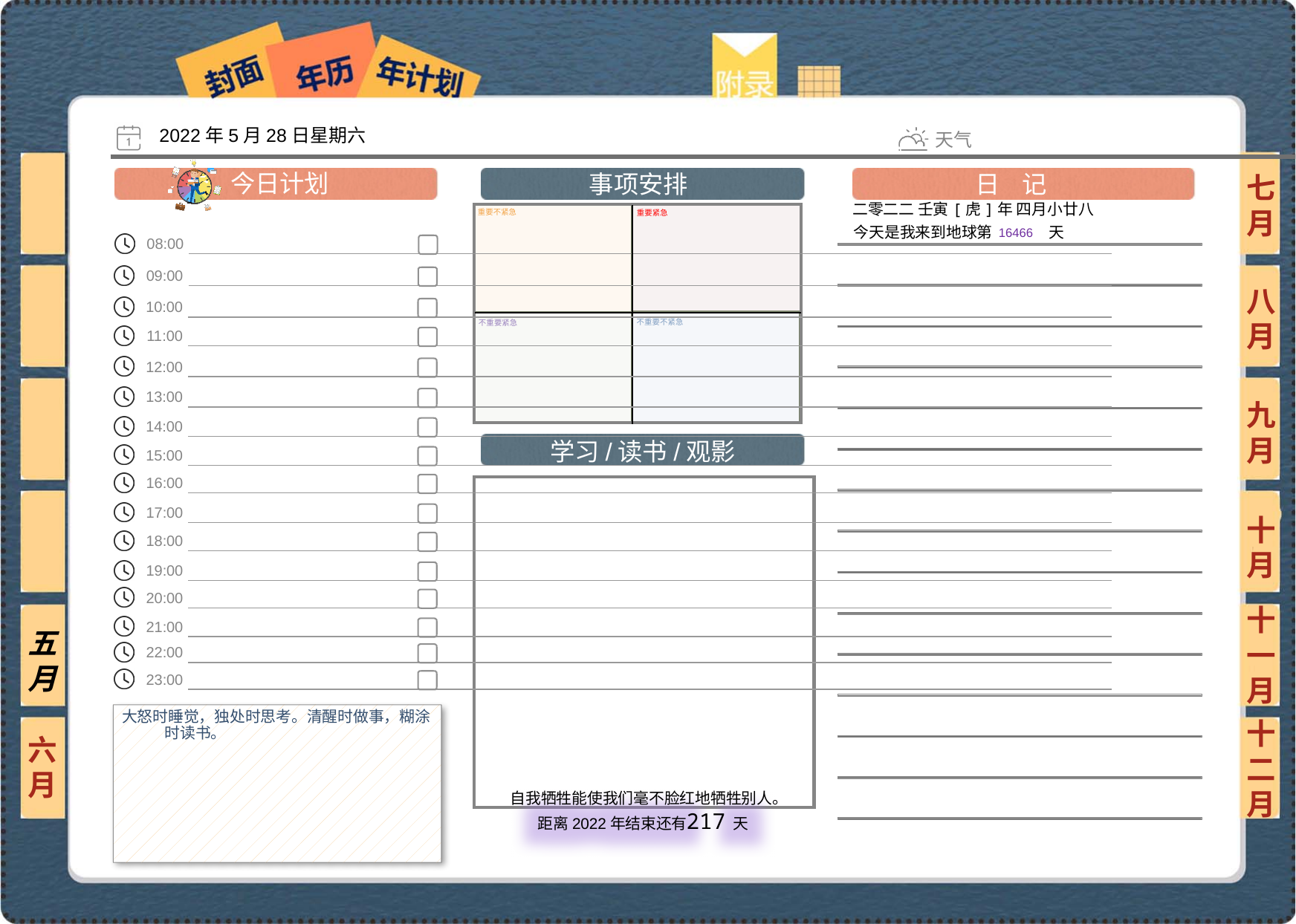

2022年5月28日星期六
七月
二零二二 壬寅[虎]年 四月小廿八
16466
八月
九月
十月
十一月
五月
大怒时睡觉，独处时思考。清醒时做事，糊涂时读书。

六月
十二月
217
 自我牺牲能使我们毫不脸红地牺牲别人。